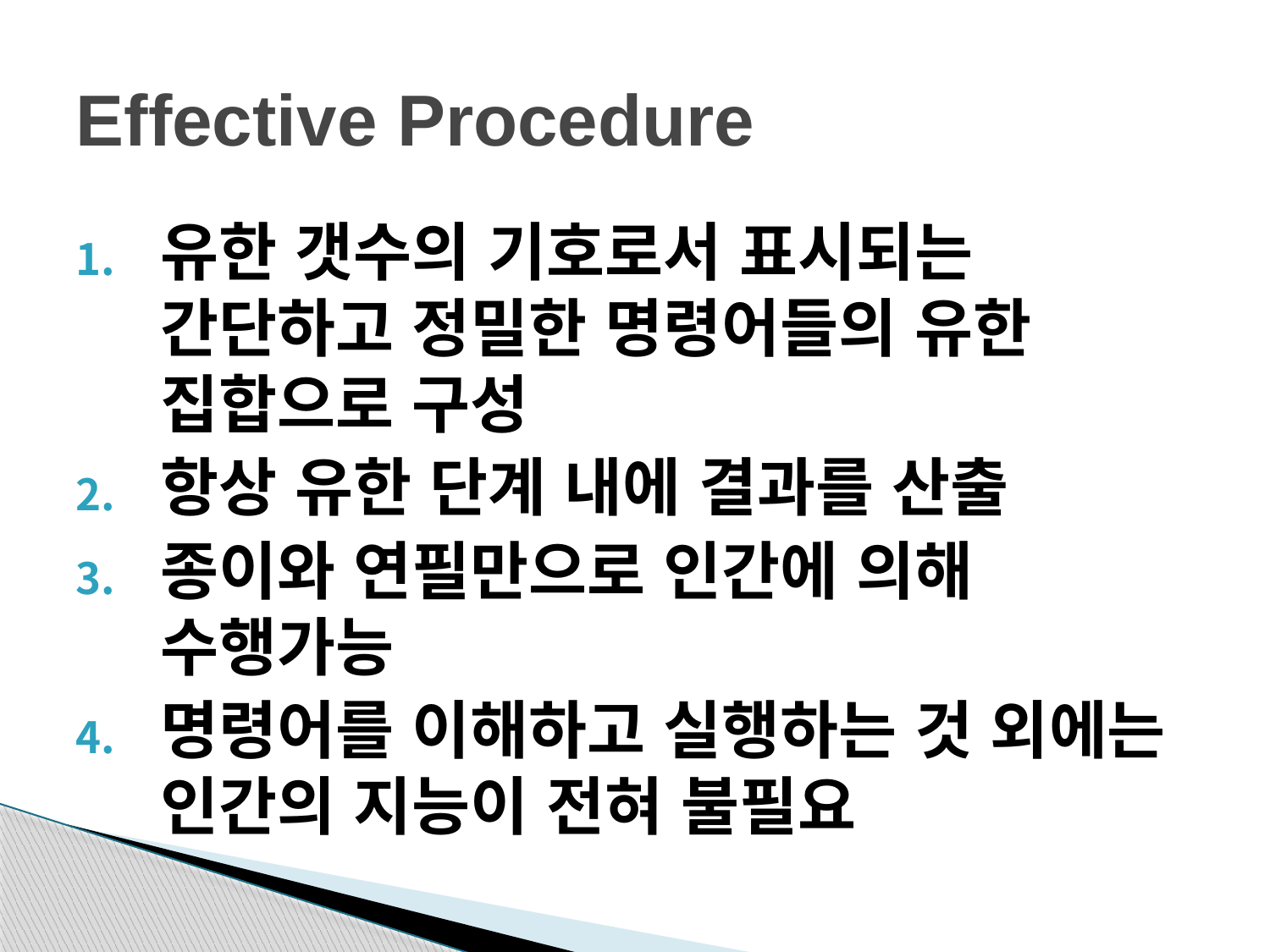

# Effective Procedure
유한 갯수의 기호로서 표시되는 간단하고 정밀한 명령어들의 유한 집합으로 구성
항상 유한 단계 내에 결과를 산출
종이와 연필만으로 인간에 의해 수행가능
명령어를 이해하고 실행하는 것 외에는  인간의 지능이 전혀 불필요